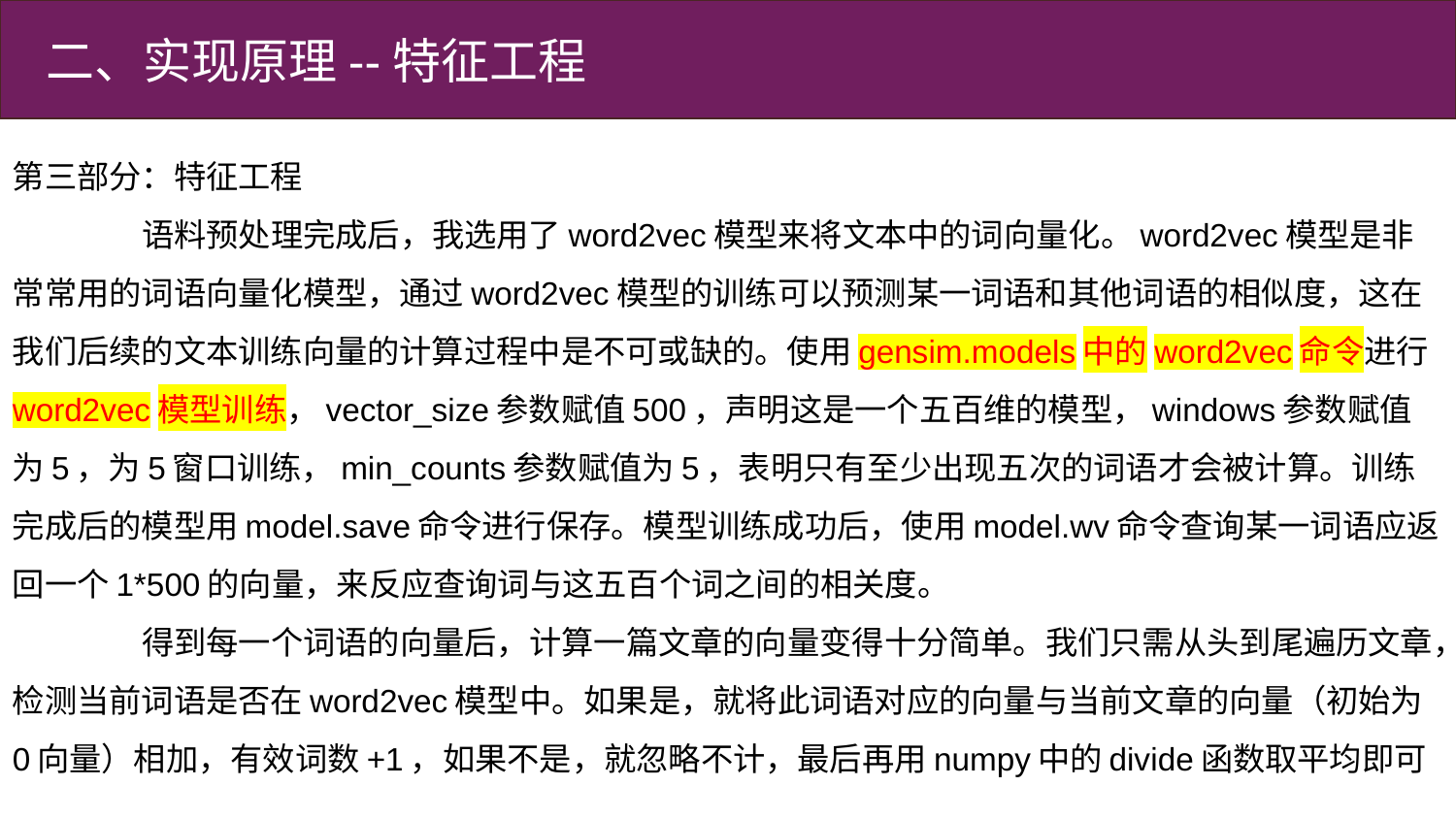

二、实现原理--特征工程
第三部分：特征工程
	语料预处理完成后，我选用了word2vec模型来将文本中的词向量化。word2vec模型是非常常用的词语向量化模型，通过word2vec模型的训练可以预测某一词语和其他词语的相似度，这在我们后续的文本训练向量的计算过程中是不可或缺的。使用gensim.models中的word2vec命令进行word2vec模型训练，vector_size参数赋值500，声明这是一个五百维的模型，windows参数赋值为5，为5窗口训练，min_counts参数赋值为5，表明只有至少出现五次的词语才会被计算。训练完成后的模型用model.save命令进行保存。模型训练成功后，使用model.wv命令查询某一词语应返回一个1*500的向量，来反应查询词与这五百个词之间的相关度。
	得到每一个词语的向量后，计算一篇文章的向量变得十分简单。我们只需从头到尾遍历文章，检测当前词语是否在word2vec模型中。如果是，就将此词语对应的向量与当前文章的向量（初始为0向量）相加，有效词数+1，如果不是，就忽略不计，最后再用numpy中的divide函数取平均即可

12